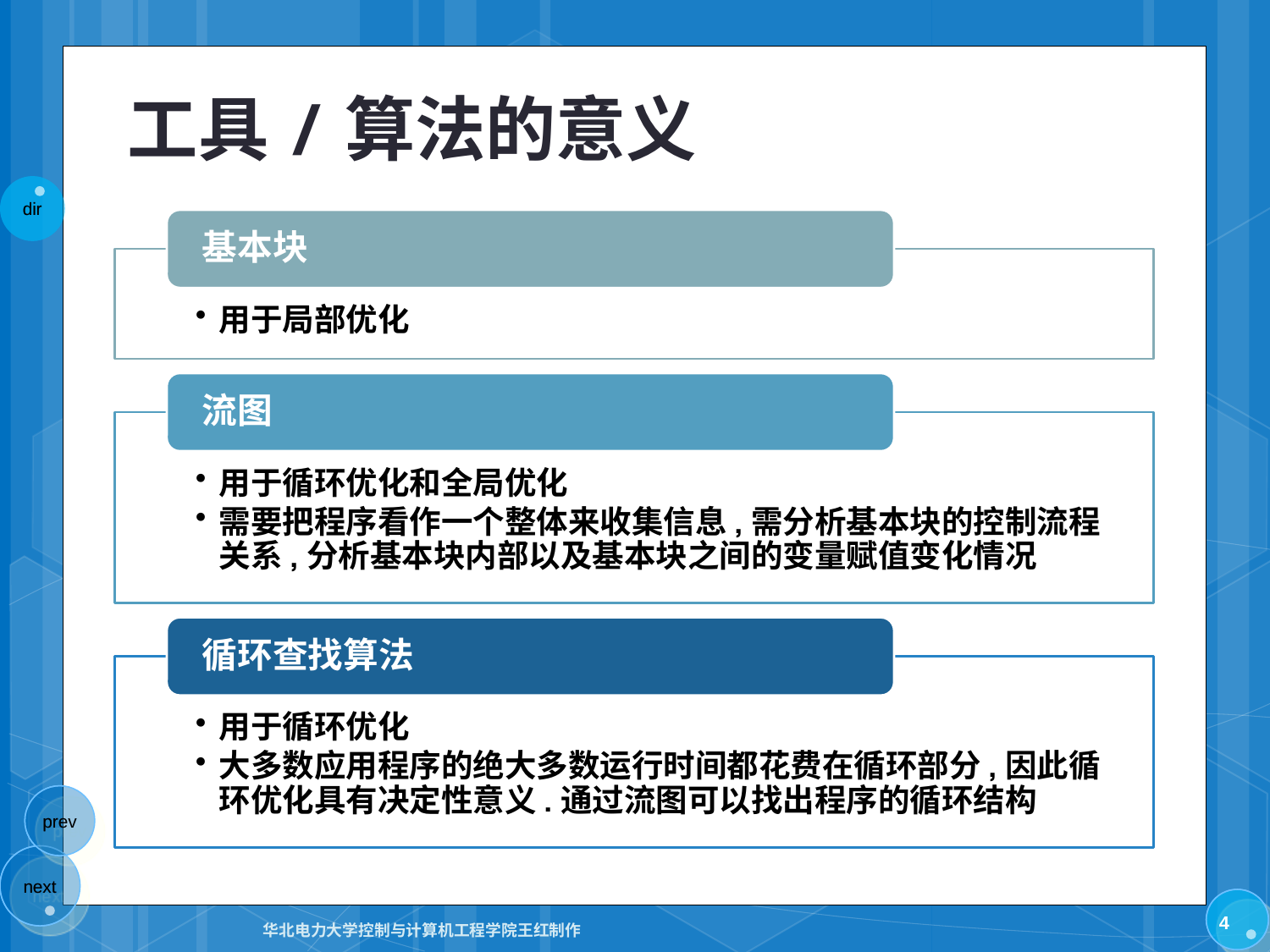

# 工具/算法的意义
用于局部优化
基本块
用于循环优化和全局优化
需要把程序看作一个整体来收集信息,需分析基本块的控制流程关系,分析基本块内部以及基本块之间的变量赋值变化情况
流图
用于循环优化
大多数应用程序的绝大多数运行时间都花费在循环部分,因此循环优化具有决定性意义.通过流图可以找出程序的循环结构
循环查找算法
4
华北电力大学控制与计算机工程学院王红制作